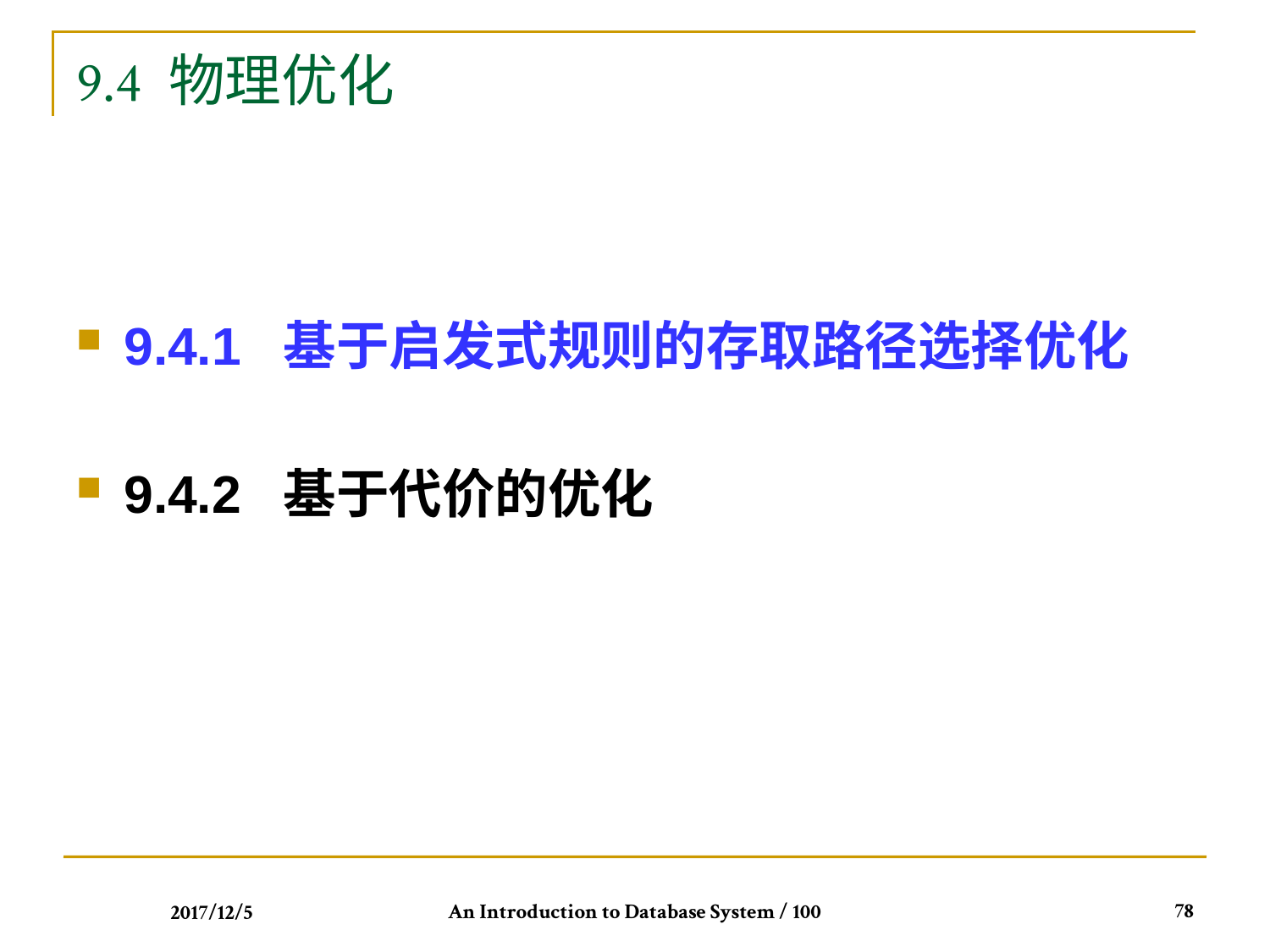

# 9.4 物理优化
9.4.1  基于启发式规则的存取路径选择优化

9.4.2  基于代价的优化
2017/12/5
78
An Introduction to Database System / 100